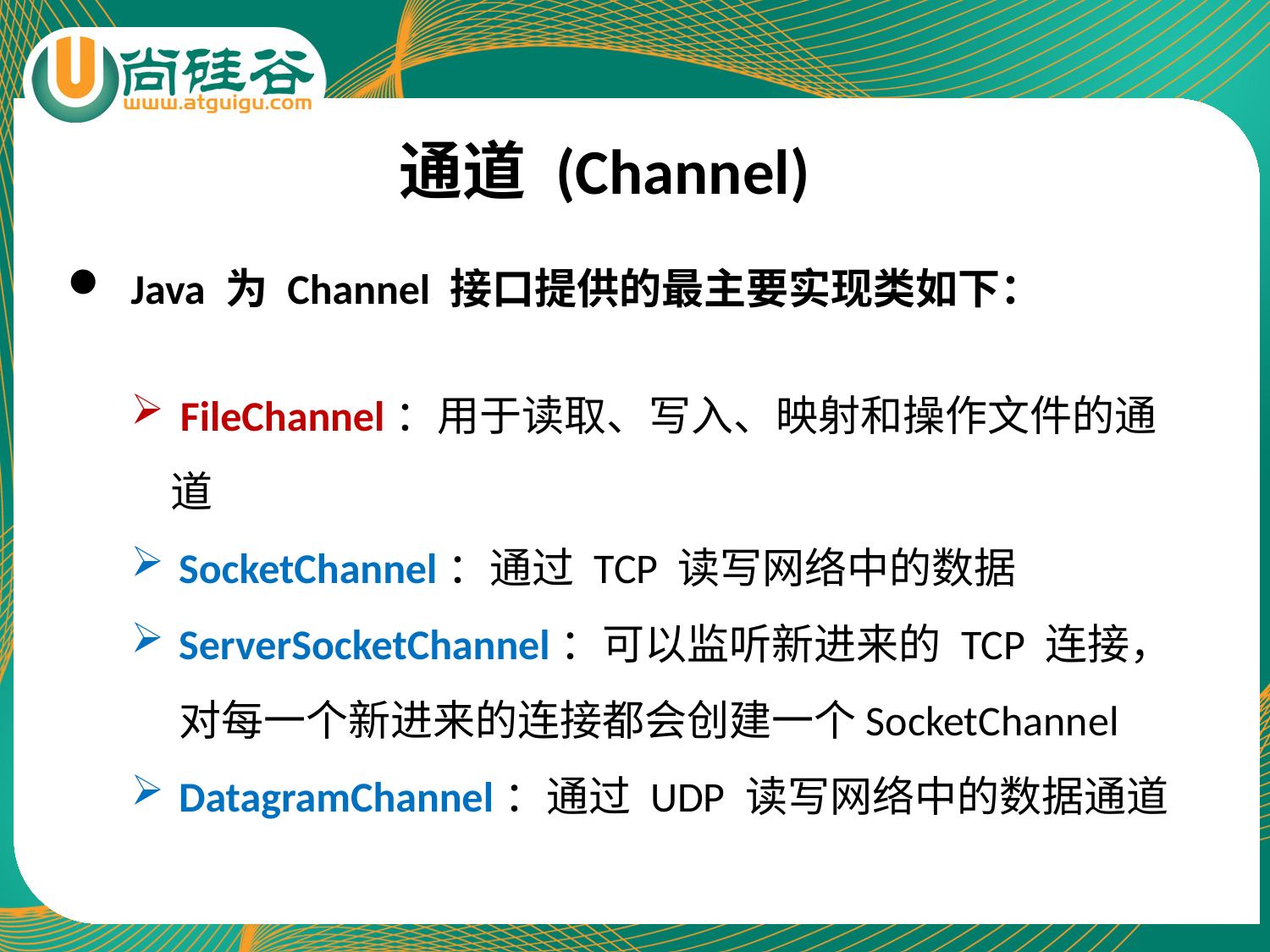

# 通道 (Channel)
Java 为 Channel 接口提供的最主要实现类如下：

 FileChannel：用于读取、写入、映射和操作文件的通道
SocketChannel：通过 TCP 读写网络中的数据
ServerSocketChannel：可以监听新进来的 TCP 连接，对每一个新进来的连接都会创建一个SocketChannel
DatagramChannel：通过 UDP 读写网络中的数据通道